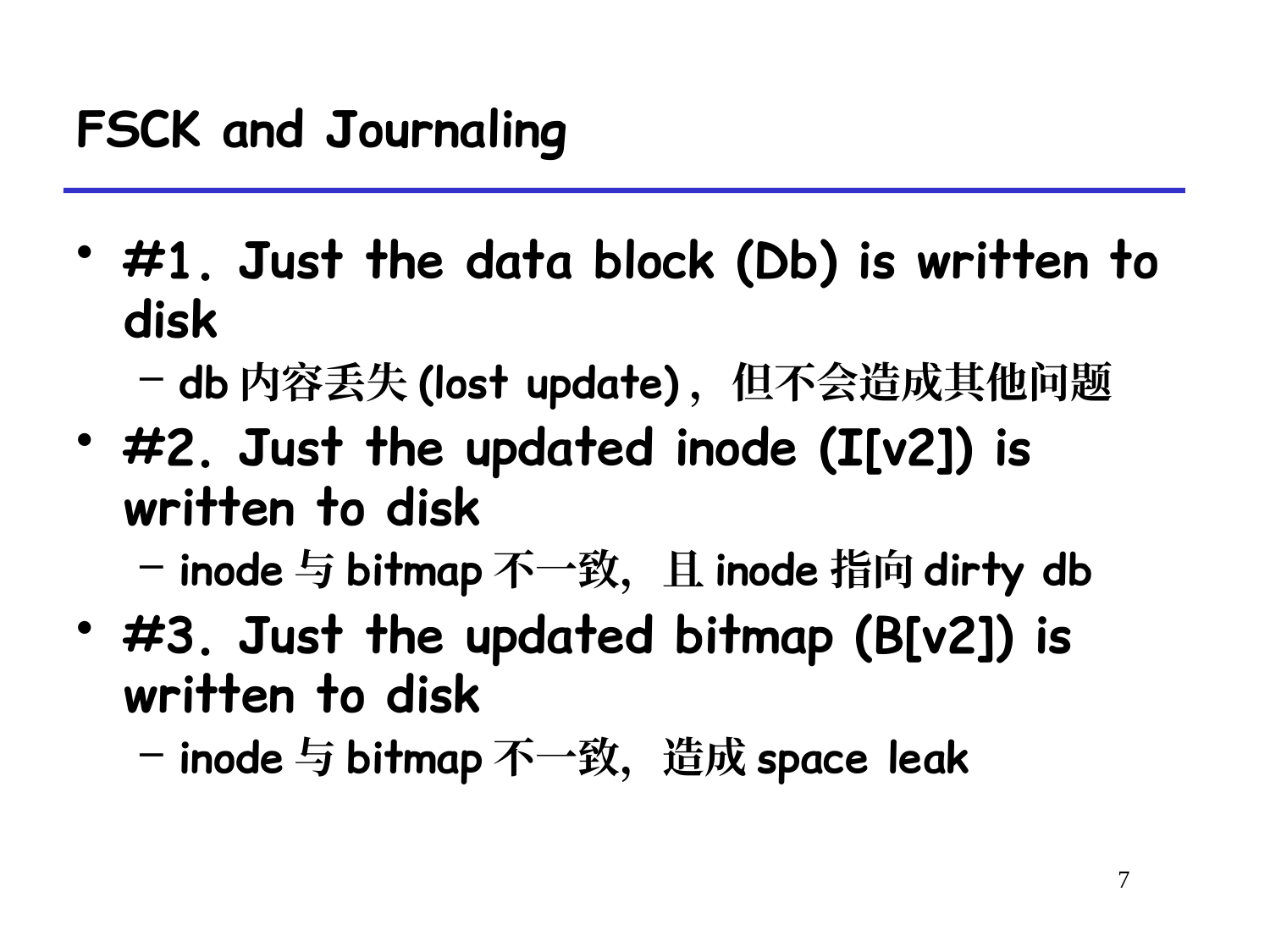

# FSCK and Journaling
#1. Just the data block (Db) is written to disk
db内容丢失(lost update)，但不会造成其他问题
#2. Just the updated inode (I[v2]) is written to disk
inode与bitmap不一致，且inode指向dirty db
#3. Just the updated bitmap (B[v2]) is written to disk
inode与bitmap不一致，造成space leak

7